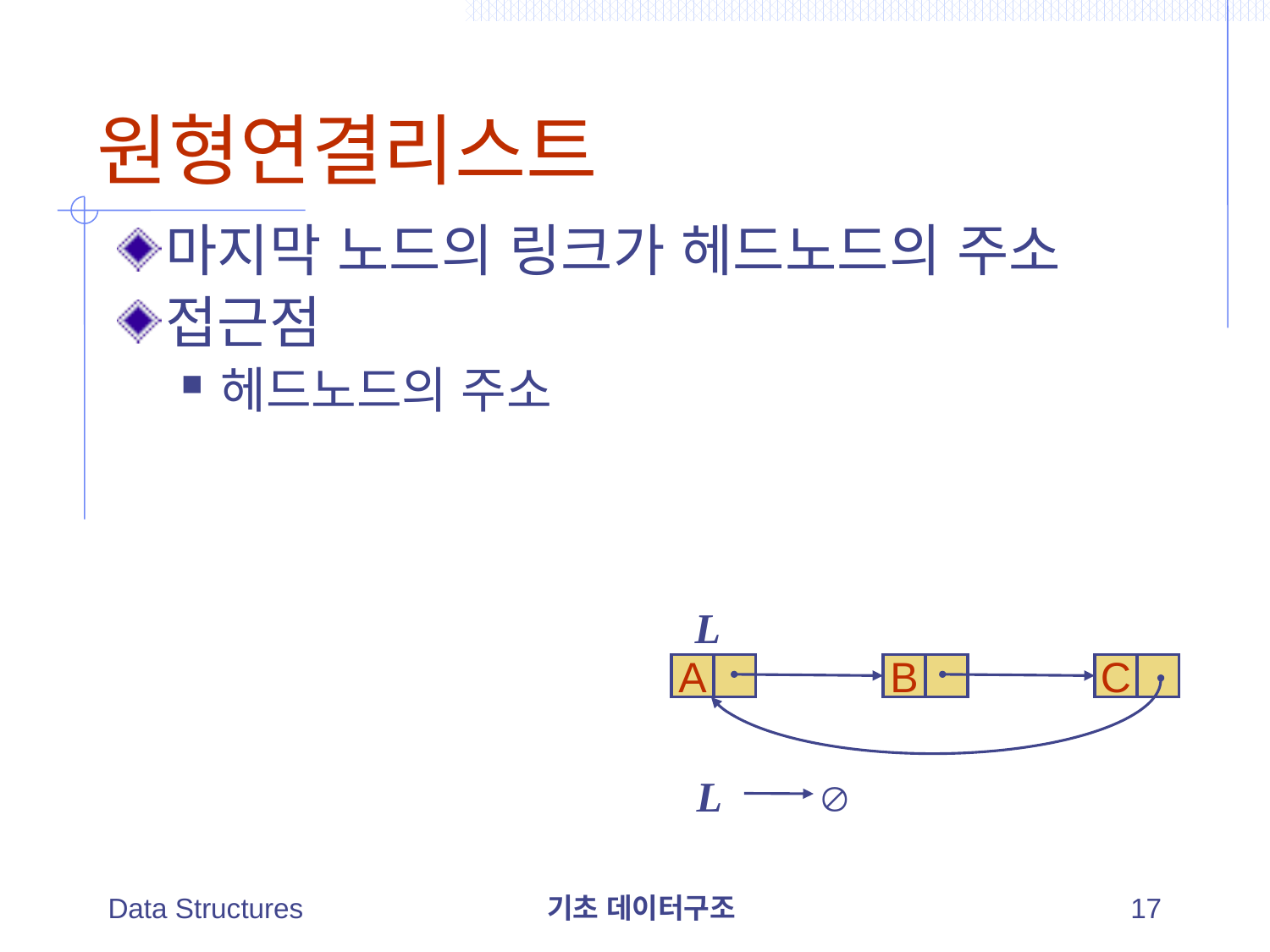

# 원형연결리스트
마지막 노드의 링크가 헤드노드의 주소
접근점
헤드노드의 주소

L
A

B

C

L
∅
Data Structures
기초 데이터구조
17